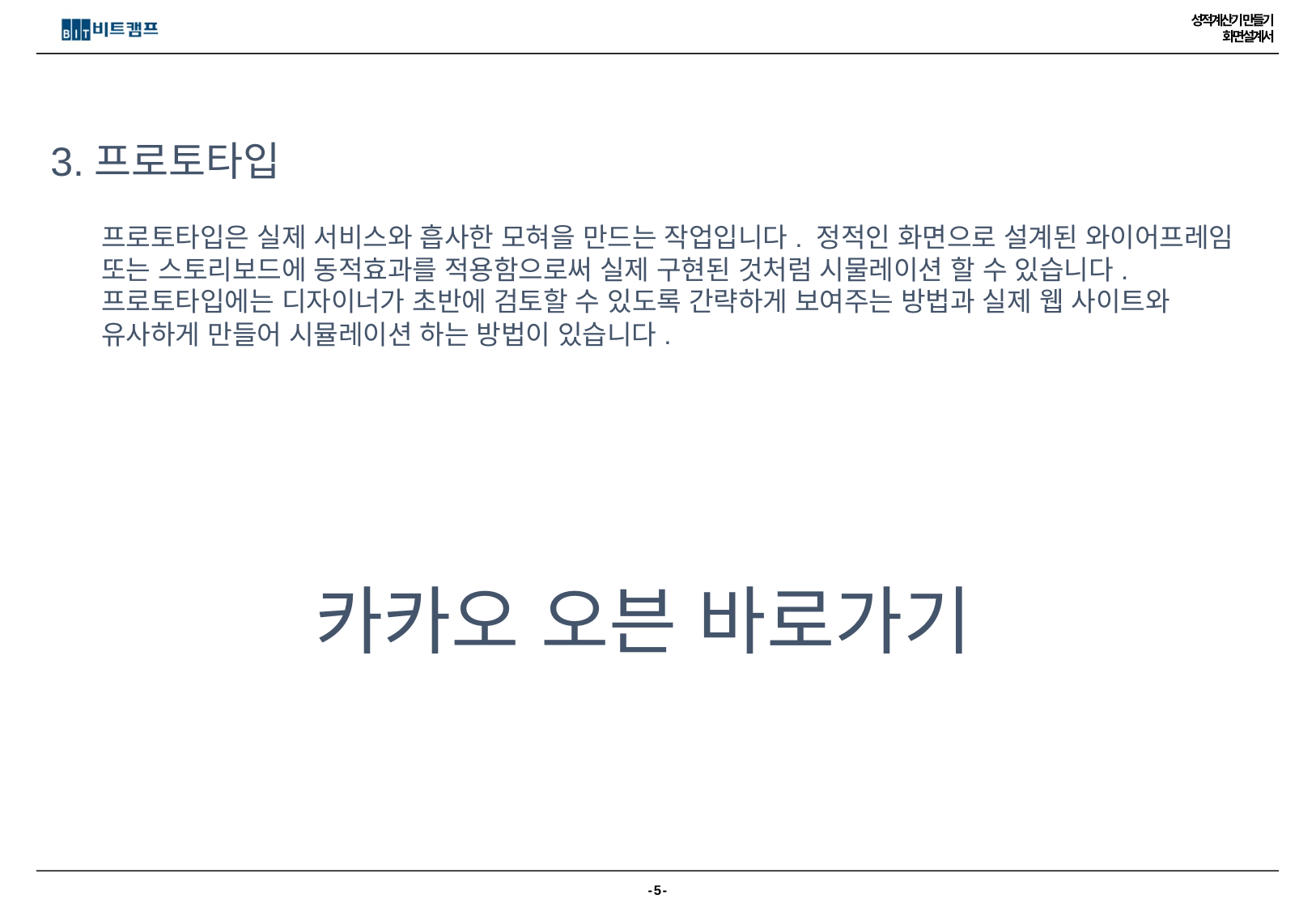

3.프로토타입
프로토타입은 실제 서비스와 흡사한 모혀을 만드는 작업입니다. 정적인 화면으로 설계된 와이어프레임
또는 스토리보드에 동적효과를 적용함으로써 실제 구현된 것처럼 시물레이션 할 수 있습니다.
프로토타입에는 디자이너가 초반에 검토할 수 있도록 간략하게 보여주는 방법과 실제 웹 사이트와
유사하게 만들어 시뮬레이션 하는 방법이 있습니다.
카카오 오븐 바로가기
- 5 -